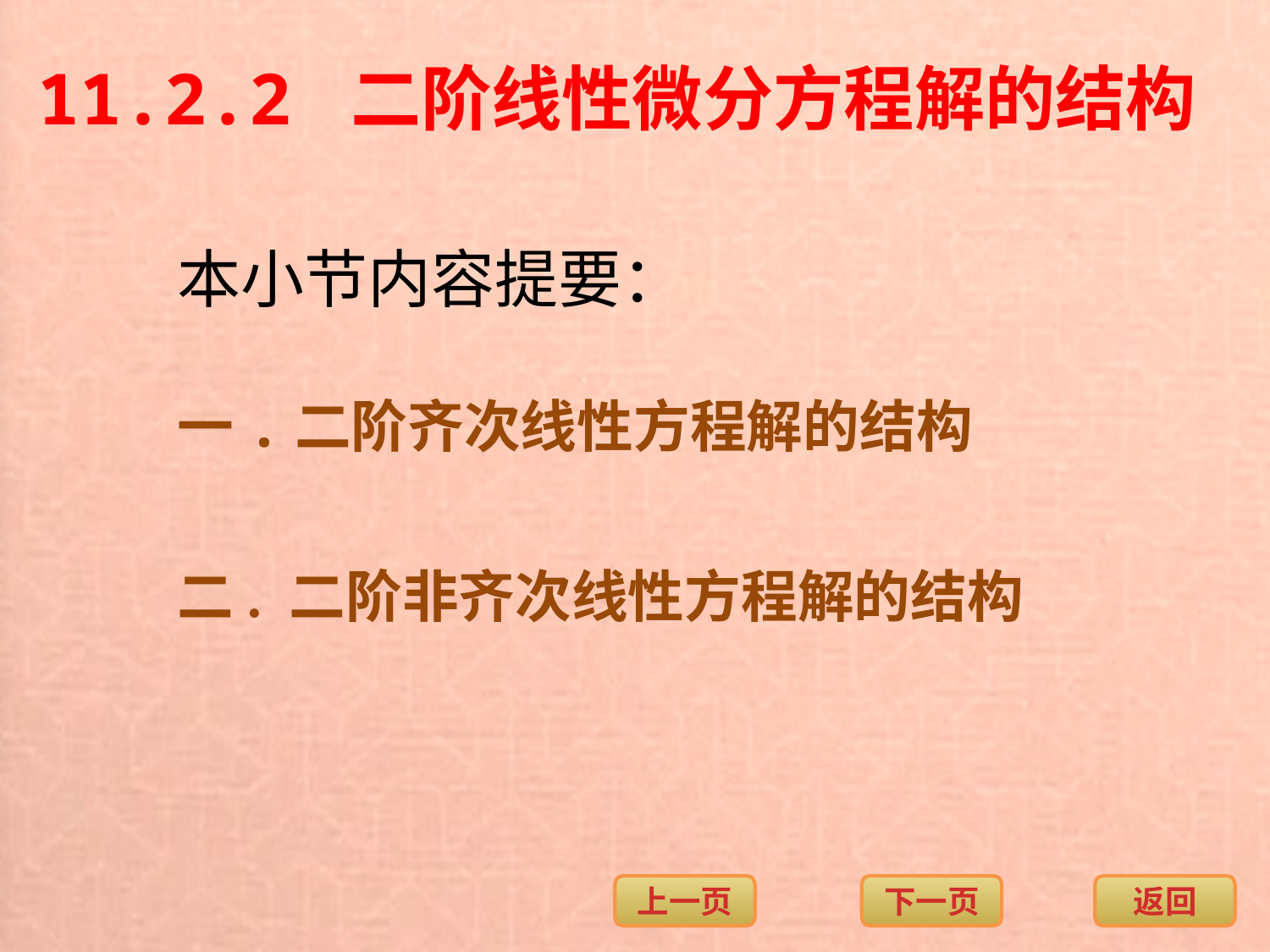

11.2.2 二阶线性微分方程解的结构
本小节内容提要：
一.二阶齐次线性方程解的结构
二. 二阶非齐次线性方程解的结构